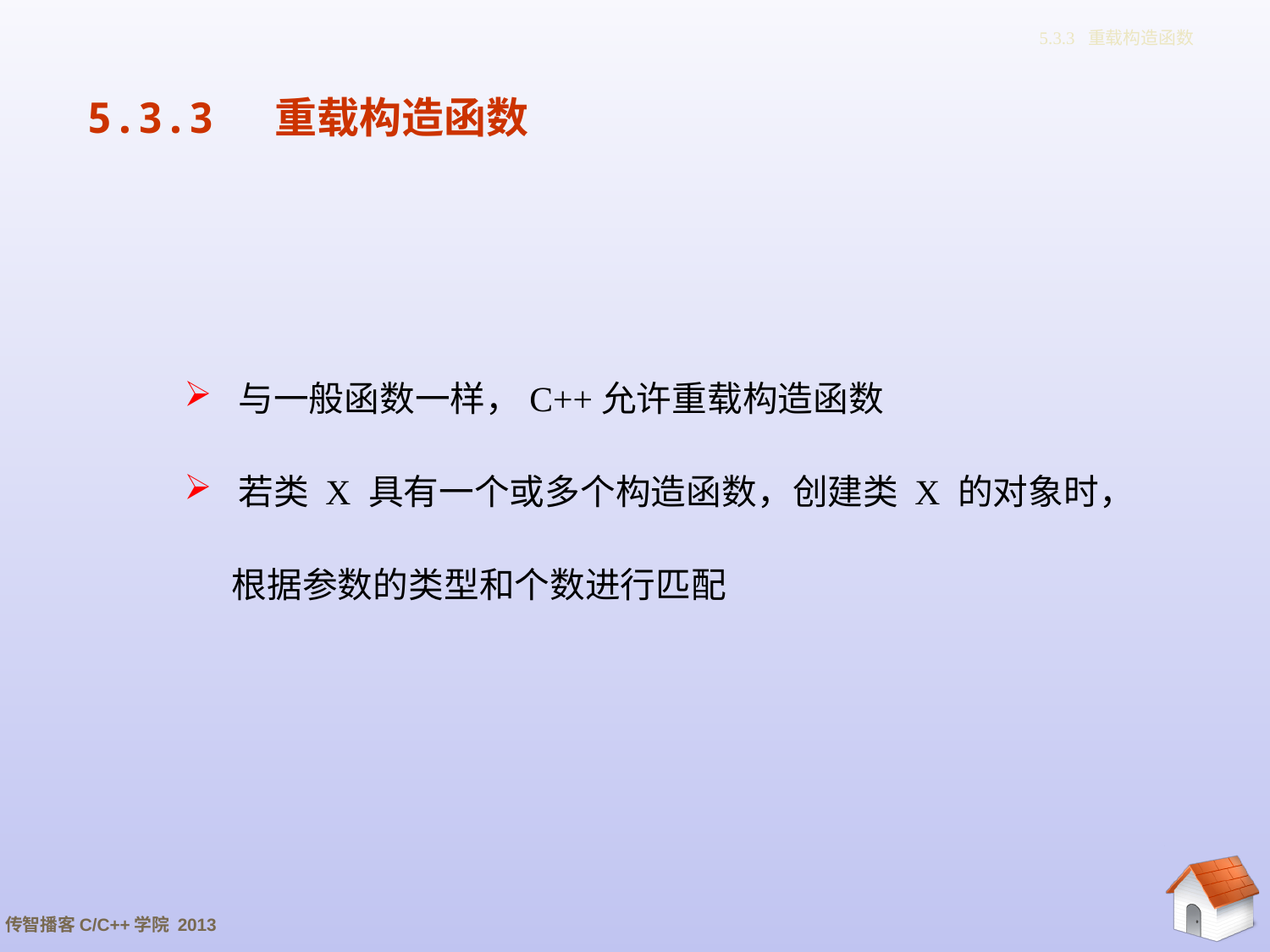

# 5.3.3  重载构造函数
5.3.3  重载构造函数
  与一般函数一样，C++允许重载构造函数
  若类 X 具有一个或多个构造函数，创建类 X 的对象时，
     根据参数的类型和个数进行匹配